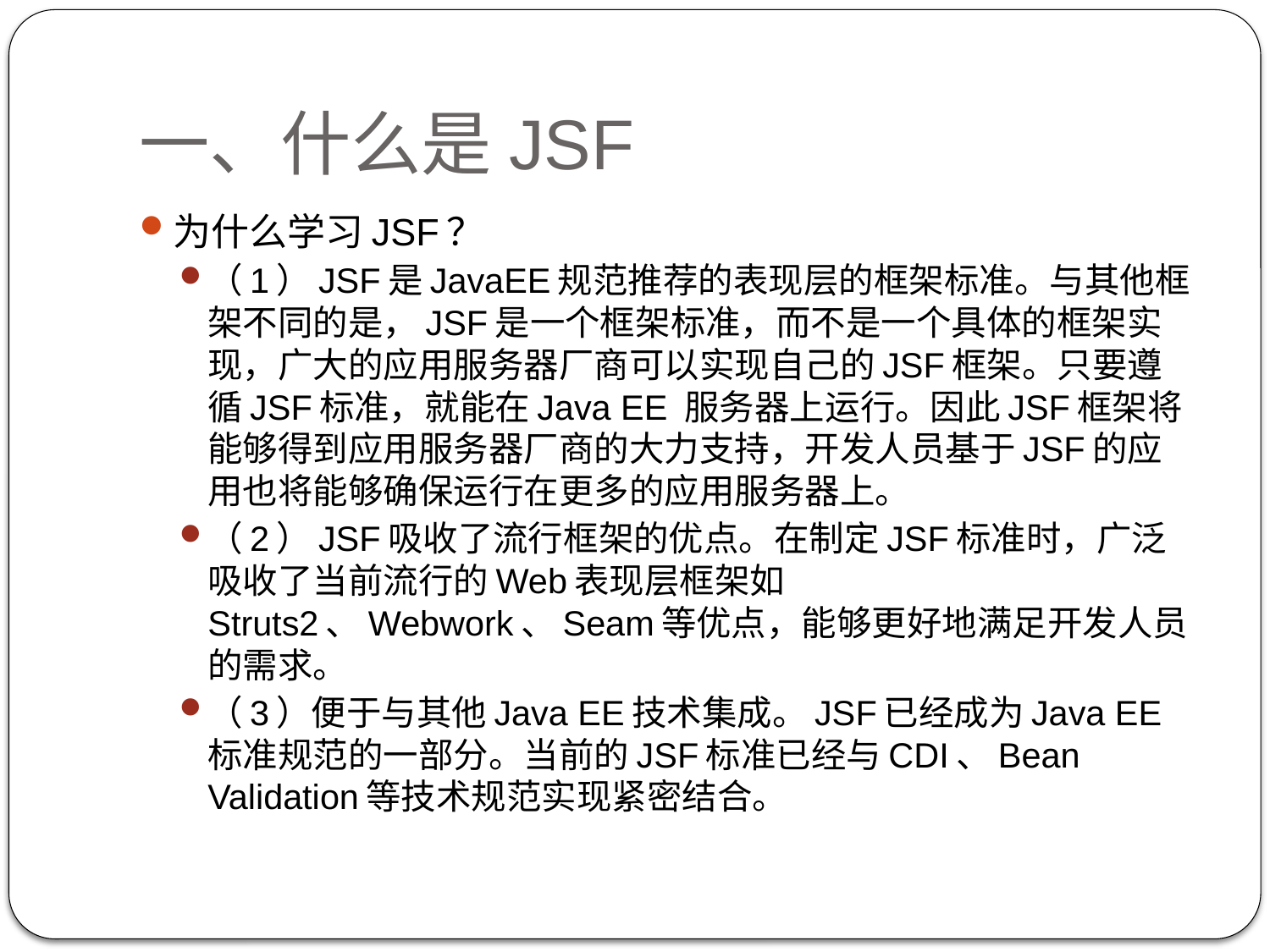

# 一、什么是JSF
为什么学习JSF？
（1）JSF是JavaEE规范推荐的表现层的框架标准。与其他框架不同的是，JSF是一个框架标准，而不是一个具体的框架实现，广大的应用服务器厂商可以实现自己的JSF框架。只要遵循JSF标准，就能在Java EE 服务器上运行。因此JSF框架将能够得到应用服务器厂商的大力支持，开发人员基于JSF的应用也将能够确保运行在更多的应用服务器上。
（2）JSF吸收了流行框架的优点。在制定JSF标准时，广泛吸收了当前流行的Web表现层框架如Struts2、Webwork、Seam等优点，能够更好地满足开发人员的需求。
（3）便于与其他Java EE技术集成。JSF已经成为Java EE标准规范的一部分。当前的JSF标准已经与CDI、Bean Validation等技术规范实现紧密结合。